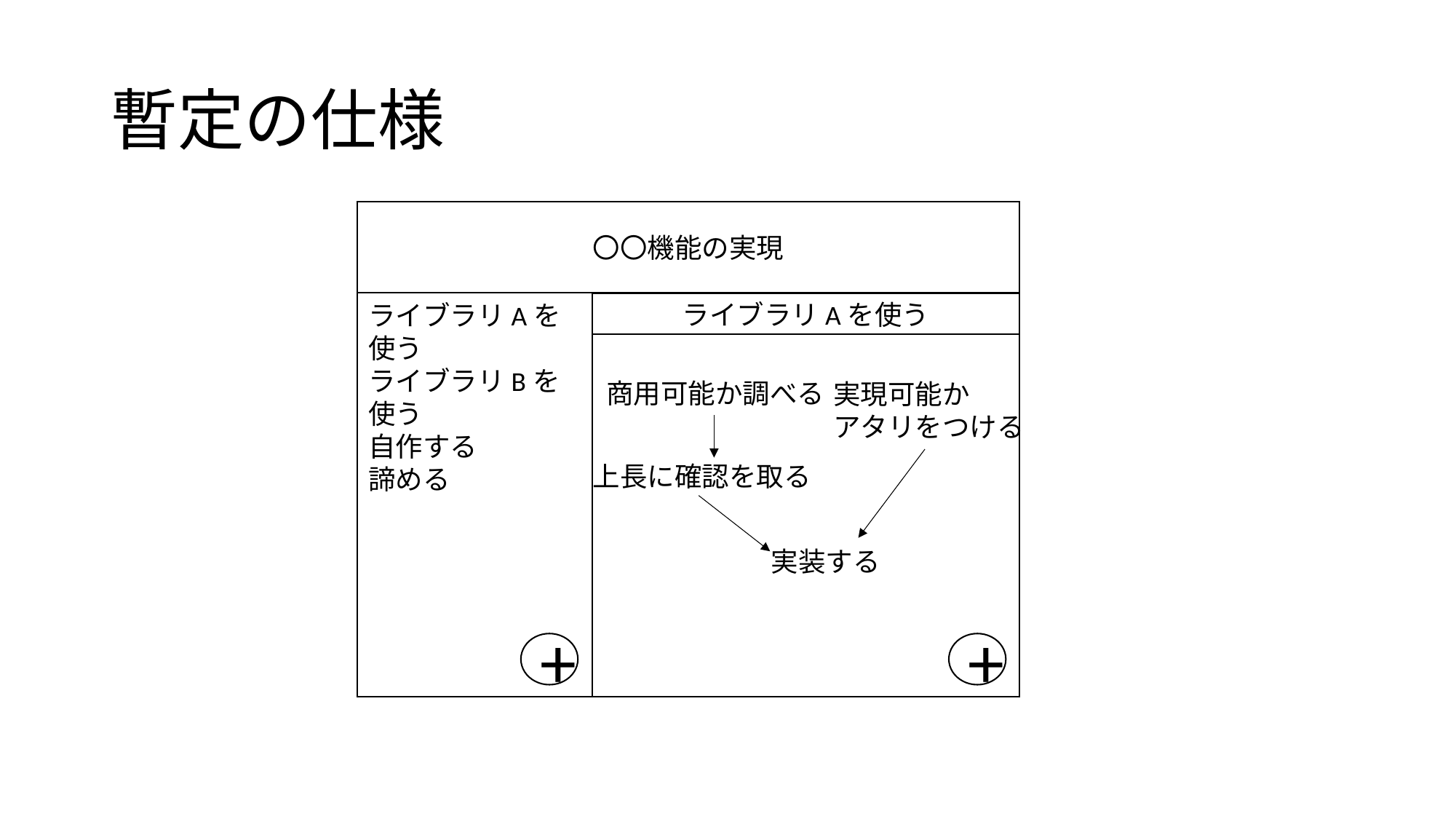

# 暫定の仕様

〇〇機能の実現
ライブラリAを使う
ライブラリBを使う
自作する
諦める
ライブラリAを使う
商用可能か調べる
実現可能か
アタリをつける
上長に確認を取る
実装する
+
+